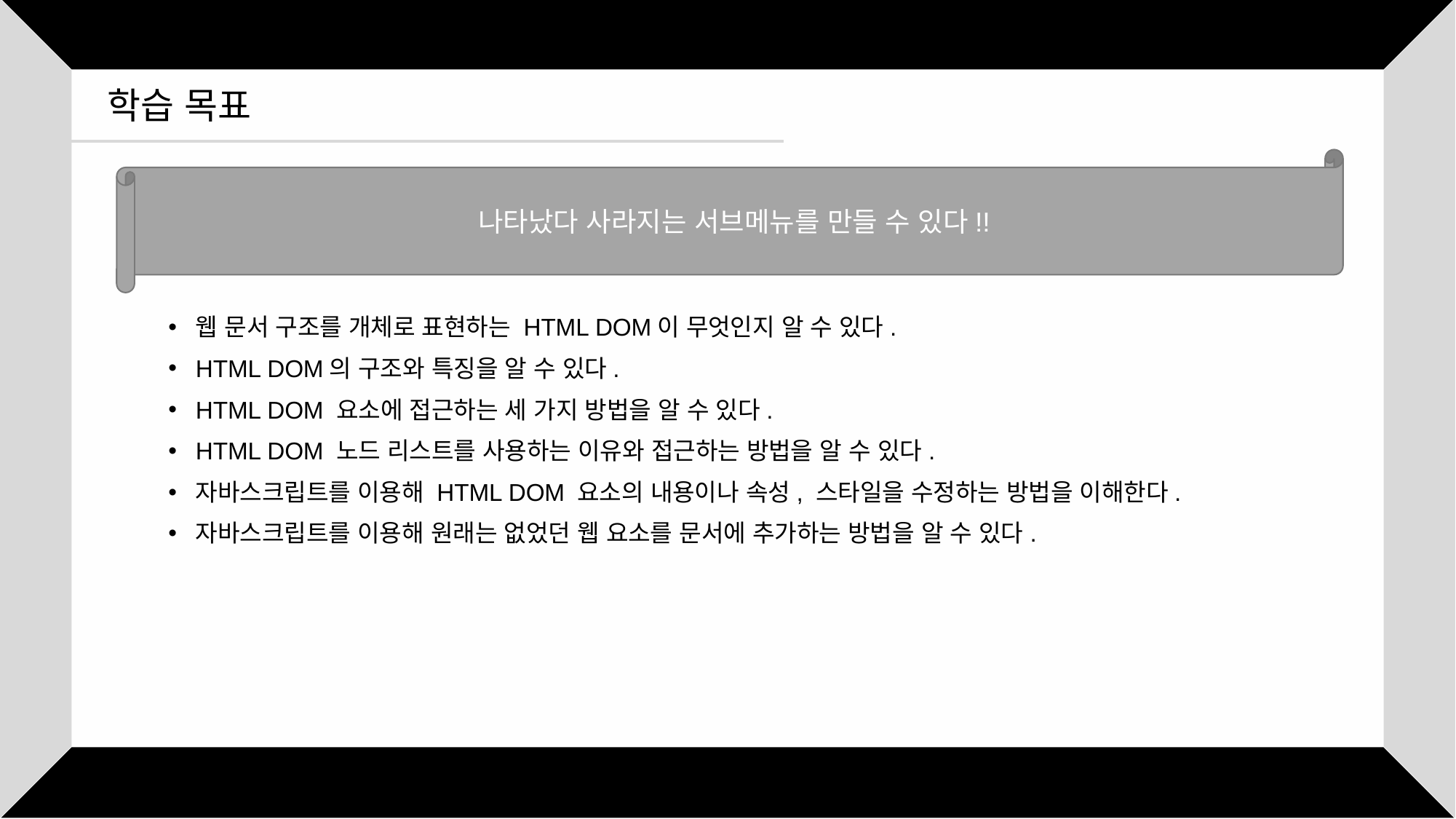

학습 목표
나타났다 사라지는 서브메뉴를 만들 수 있다!!
웹 문서 구조를 개체로 표현하는 HTML DOM이 무엇인지 알 수 있다.
HTML DOM의 구조와 특징을 알 수 있다.
HTML DOM 요소에 접근하는 세 가지 방법을 알 수 있다.
HTML DOM 노드 리스트를 사용하는 이유와 접근하는 방법을 알 수 있다.
자바스크립트를 이용해 HTML DOM 요소의 내용이나 속성, 스타일을 수정하는 방법을 이해한다.
자바스크립트를 이용해 원래는 없었던 웹 요소를 문서에 추가하는 방법을 알 수 있다.